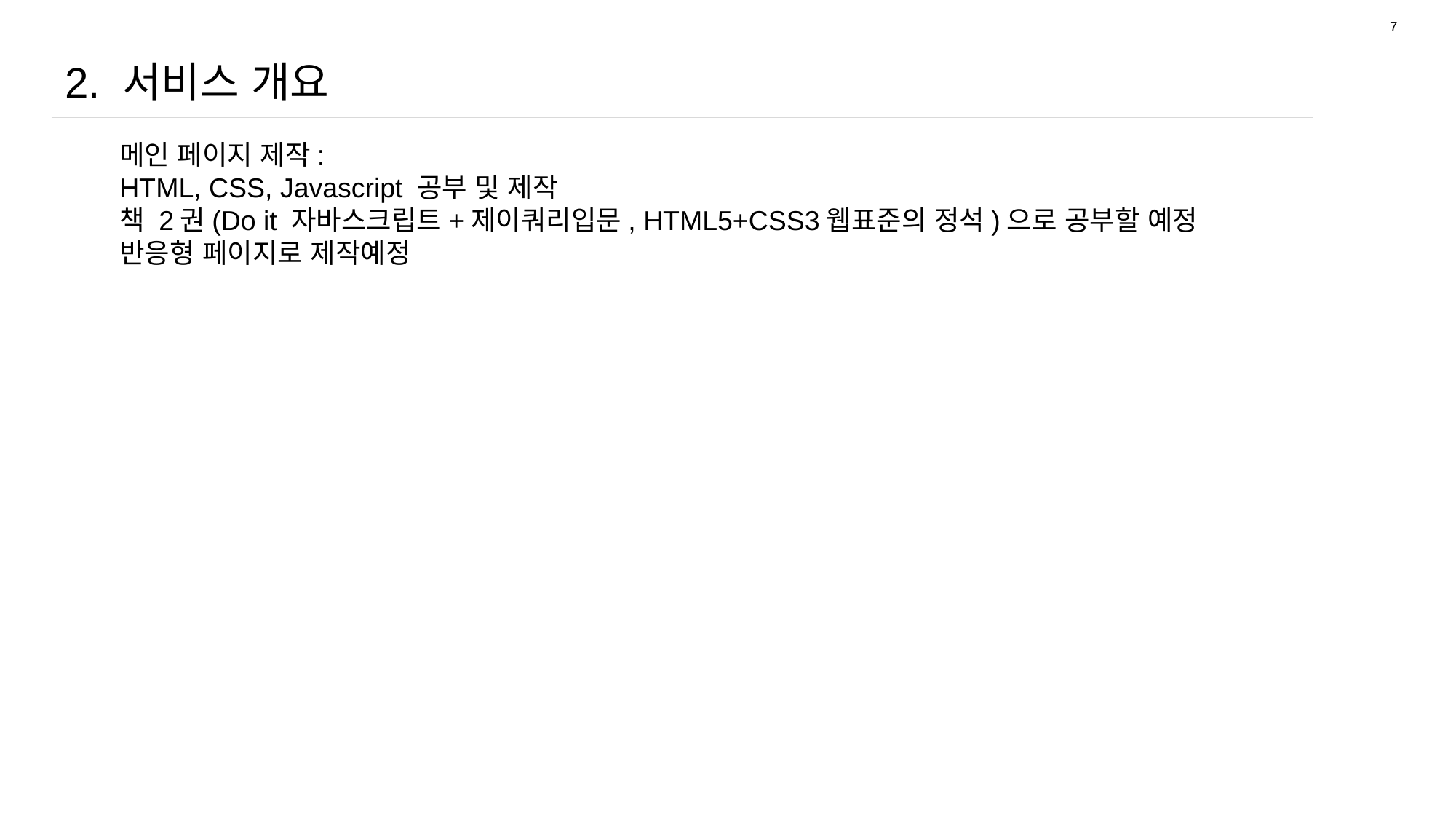

7
# 2. 서비스 개요
메인 페이지 제작:
HTML, CSS, Javascript 공부 및 제작
책 2권(Do it 자바스크립트+제이쿼리입문, HTML5+CSS3웹표준의 정석)으로 공부할 예정
반응형 페이지로 제작예정